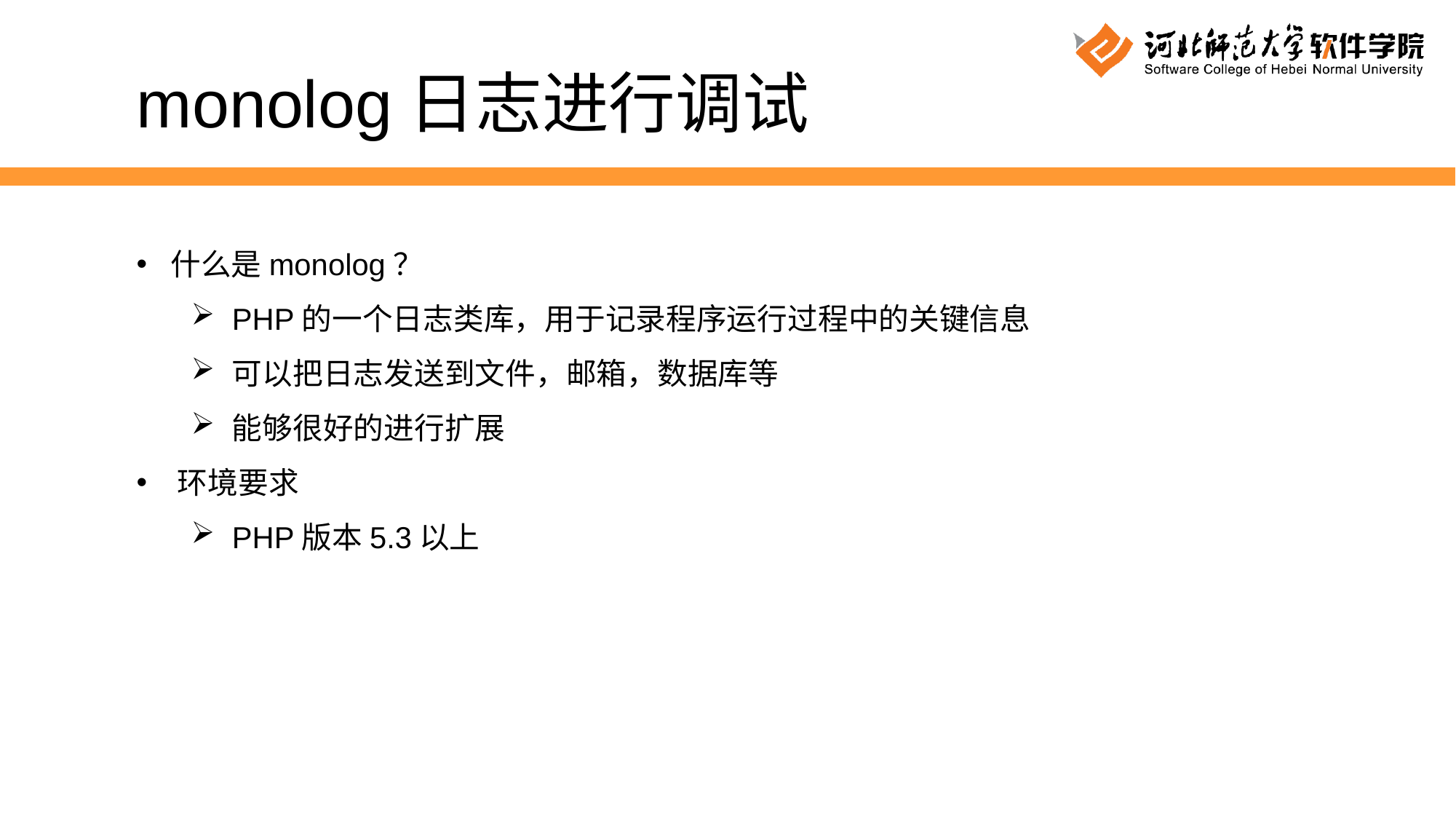

monolog日志进行调试
什么是monolog？
PHP的一个日志类库，用于记录程序运行过程中的关键信息
可以把日志发送到文件，邮箱，数据库等
能够很好的进行扩展
环境要求
PHP版本5.3以上